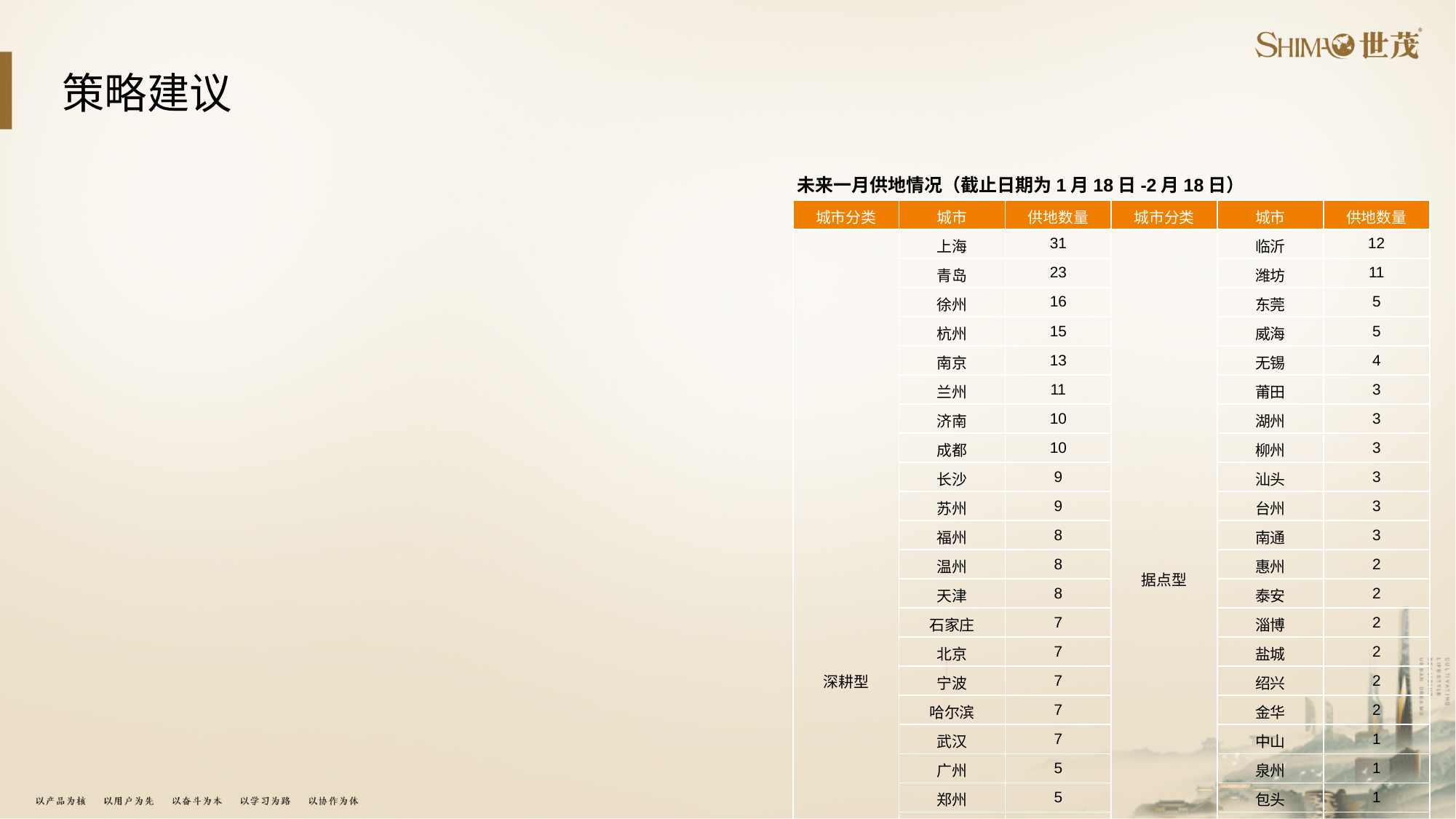

# 策略建议
未来一月供地情况（截止日期为1月18日-2月18日）
| 城市分类 | 城市 | 供地数量 | 城市分类 | 城市 | 供地数量 |
| --- | --- | --- | --- | --- | --- |
| 深耕型 | 上海 | 31 | 据点型 | 临沂 | 12 |
|  | 青岛 | 23 |  | 潍坊 | 11 |
|  | 徐州 | 16 |  | 东莞 | 5 |
|  | 杭州 | 15 |  | 威海 | 5 |
|  | 南京 | 13 |  | 无锡 | 4 |
|  | 兰州 | 11 |  | 莆田 | 3 |
|  | 济南 | 10 |  | 湖州 | 3 |
|  | 成都 | 10 |  | 柳州 | 3 |
|  | 长沙 | 9 |  | 汕头 | 3 |
|  | 苏州 | 9 |  | 台州 | 3 |
|  | 福州 | 8 |  | 南通 | 3 |
|  | 温州 | 8 |  | 惠州 | 2 |
|  | 天津 | 8 |  | 泰安 | 2 |
|  | 石家庄 | 7 |  | 淄博 | 2 |
|  | 北京 | 7 |  | 盐城 | 2 |
|  | 宁波 | 7 |  | 绍兴 | 2 |
|  | 哈尔滨 | 7 |  | 金华 | 2 |
|  | 武汉 | 7 |  | 中山 | 1 |
|  | 广州 | 5 |  | 泉州 | 1 |
|  | 郑州 | 5 |  | 包头 | 1 |
|  | 长春 | 5 |  | 佛山 | 1 |
|  | 南宁 | 5 |  | 芜湖 | 1 |
|  | 大连 | 4 |  | 丽水 | 1 |
|  | 昆明 | 3 |  | 衢州 | 1 |
|  | 重庆 | 3 | 机会型 | 天水 | 7 |
|  | 珠海 | 2 |  | 南阳 | 3 |
|  | 合肥 | 2 |  | 荆门 | 3 |
|  | 沈阳 | 1 |  | 信阳 | 2 |
|  | 南昌 | 1 |  | 抚州 | 2 |
|  | 西安 | 1 |  | 牡丹江 | 2 |
|  | 银川 | 1 |  | 肇庆 | 2 |
|  |  |  |  | 贵港 | 2 |
|  |  |  |  | 吉安 | 1 |
|  |  |  |  | 宝鸡 | 1 |
|  |  |  |  | 德州 | 1 |
|  |  |  |  | 德阳 | 1 |
|  |  |  |  | 日照 | 1 |
|  |  |  |  | 泸州 | 1 |
|  |  |  |  | 淮北 | 1 |
|  |  |  |  | 淮南 | 1 |
|  |  |  | 总计 |  | 349 |